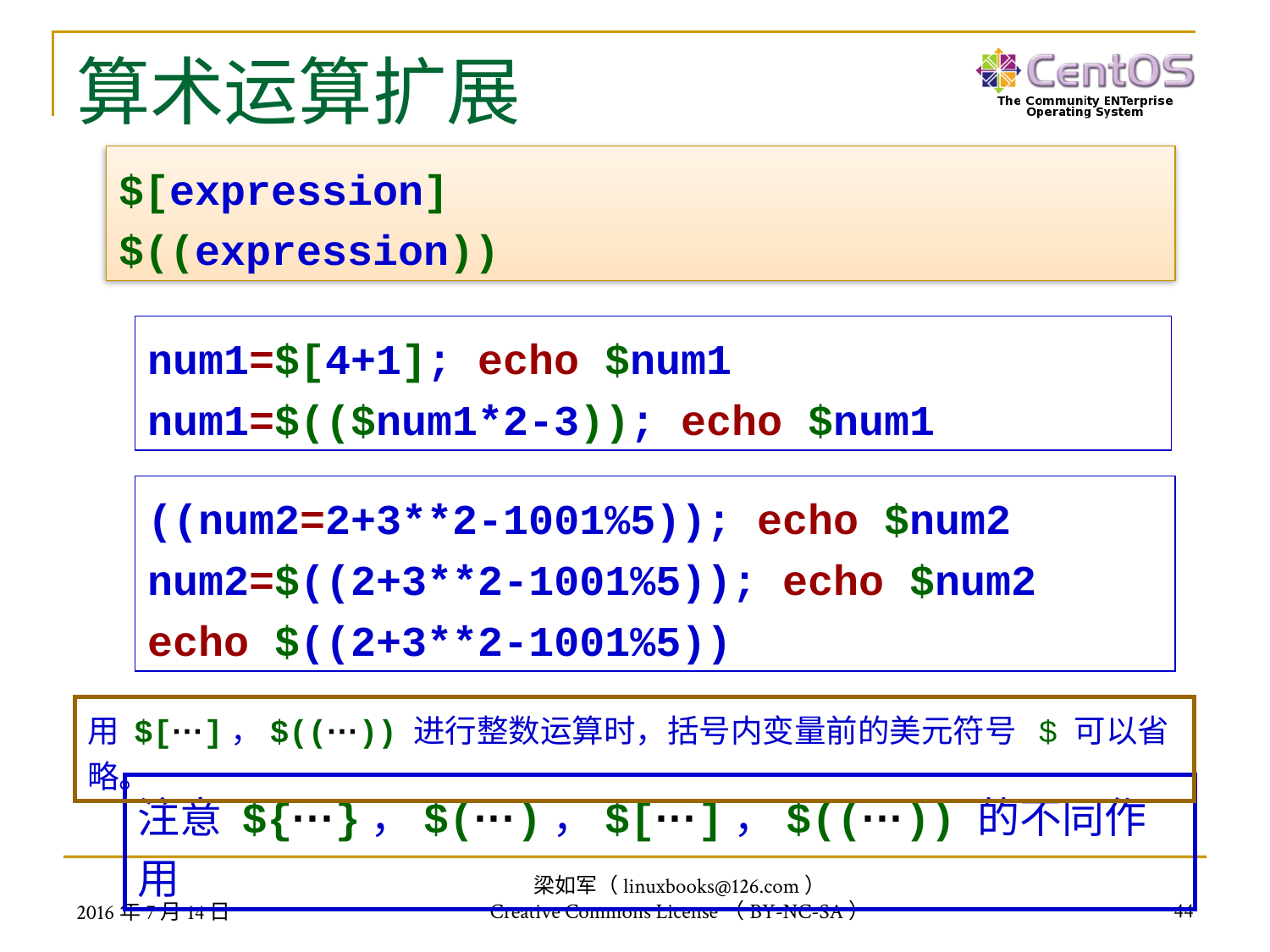

# 算术运算扩展
$[expression]
$((expression))
num1=$[4+1]; echo $num1
num1=$(($num1*2-3)); echo $num1
((num2=2+3**2-1001%5)); echo $num2
num2=$((2+3**2-1001%5)); echo $num2
echo $((2+3**2-1001%5))
用 $[···]，$((···)) 进行整数运算时，括号内变量前的美元符号  $ 可以省略。
注意 ${···}，$(···)，$[···]，$((···)) 的不同作用
梁如军（linuxbooks@126.com）
Creative Commons License（BY-NC-SA）
2016年7月14日
44